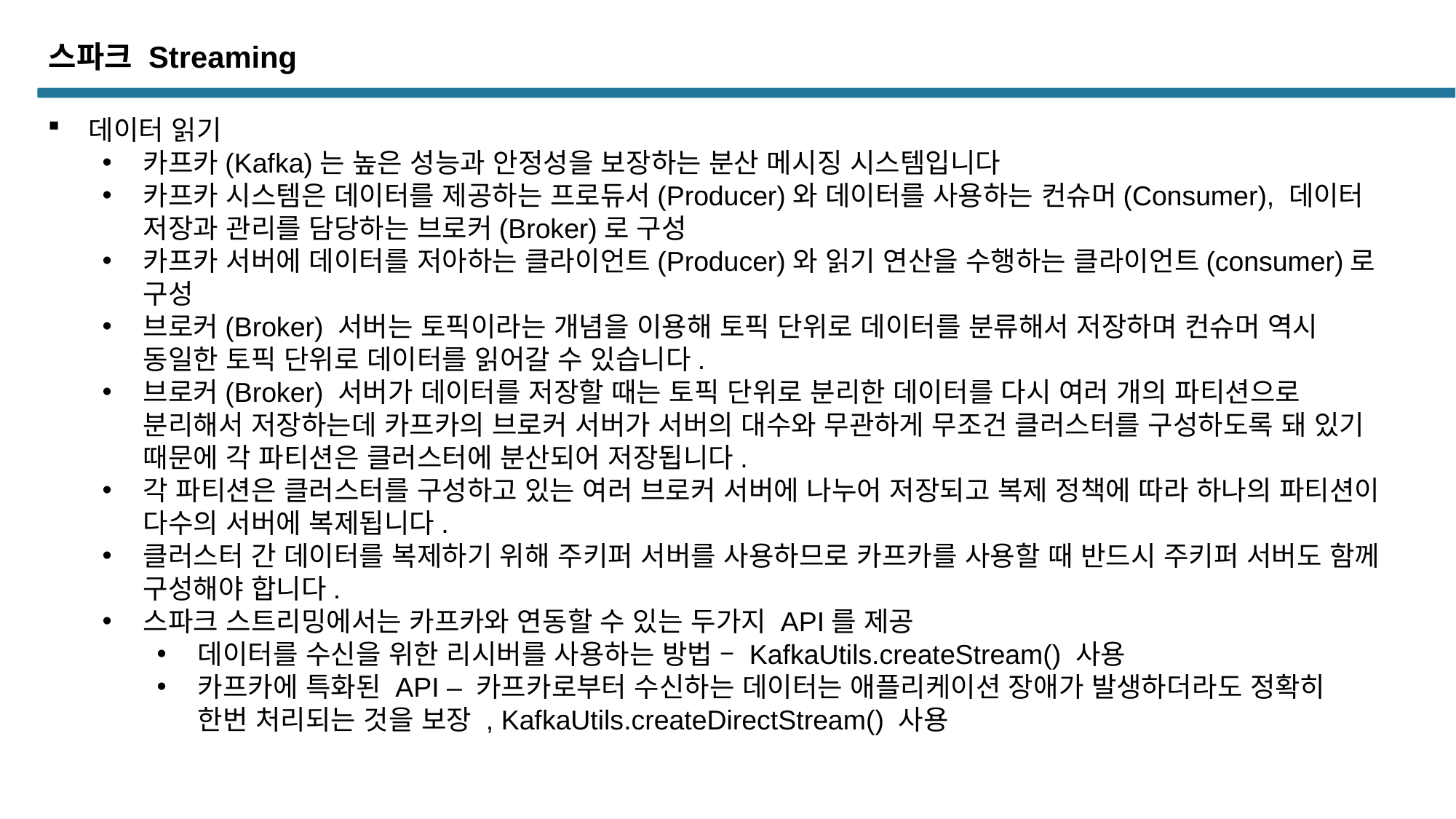

스파크 Streaming
데이터 읽기
카프카(Kafka)는 높은 성능과 안정성을 보장하는 분산 메시징 시스템입니다
카프카 시스템은 데이터를 제공하는 프로듀서(Producer)와 데이터를 사용하는 컨슈머(Consumer), 데이터 저장과 관리를 담당하는 브로커(Broker)로 구성
카프카 서버에 데이터를 저아하는 클라이언트(Producer)와 읽기 연산을 수행하는 클라이언트(consumer)로 구성
브로커(Broker) 서버는 토픽이라는 개념을 이용해 토픽 단위로 데이터를 분류해서 저장하며 컨슈머 역시 동일한 토픽 단위로 데이터를 읽어갈 수 있습니다.
브로커(Broker) 서버가 데이터를 저장할 때는 토픽 단위로 분리한 데이터를 다시 여러 개의 파티션으로 분리해서 저장하는데 카프카의 브로커 서버가 서버의 대수와 무관하게 무조건 클러스터를 구성하도록 돼 있기 때문에 각 파티션은 클러스터에 분산되어 저장됩니다.
각 파티션은 클러스터를 구성하고 있는 여러 브로커 서버에 나누어 저장되고 복제 정책에 따라 하나의 파티션이 다수의 서버에 복제됩니다.
클러스터 간 데이터를 복제하기 위해 주키퍼 서버를 사용하므로 카프카를 사용할 때 반드시 주키퍼 서버도 함께 구성해야 합니다.
스파크 스트리밍에서는 카프카와 연동할 수 있는 두가지 API를 제공
데이터를 수신을 위한 리시버를 사용하는 방법 – KafkaUtils.createStream() 사용
카프카에 특화된 API – 카프카로부터 수신하는 데이터는 애플리케이션 장애가 발생하더라도 정확히 한번 처리되는 것을 보장 , KafkaUtils.createDirectStream() 사용